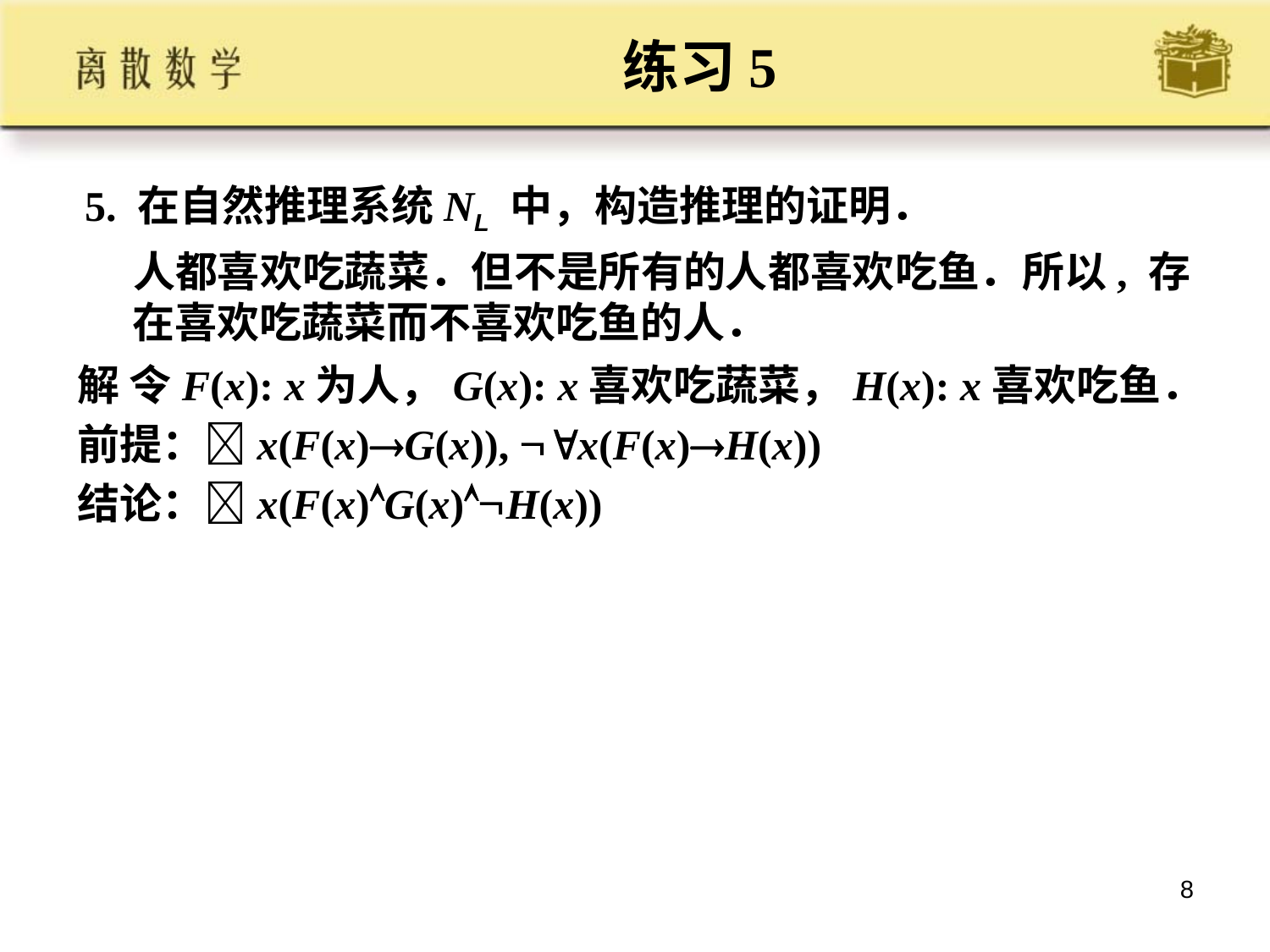

# 练习5
5. 在自然推理系统NL 中，构造推理的证明．
    人都喜欢吃蔬菜．但不是所有的人都喜欢吃鱼．所以, 存在喜欢吃蔬菜而不喜欢吃鱼的人．
解 令F(x): x为人，G(x): x喜欢吃蔬菜，H(x): x喜欢吃鱼．
前提：∀x(F(x)→G(x)), ¬∀x(F(x)→H(x))
结论：∃x(F(x)∧G(x)∧¬H(x))
8